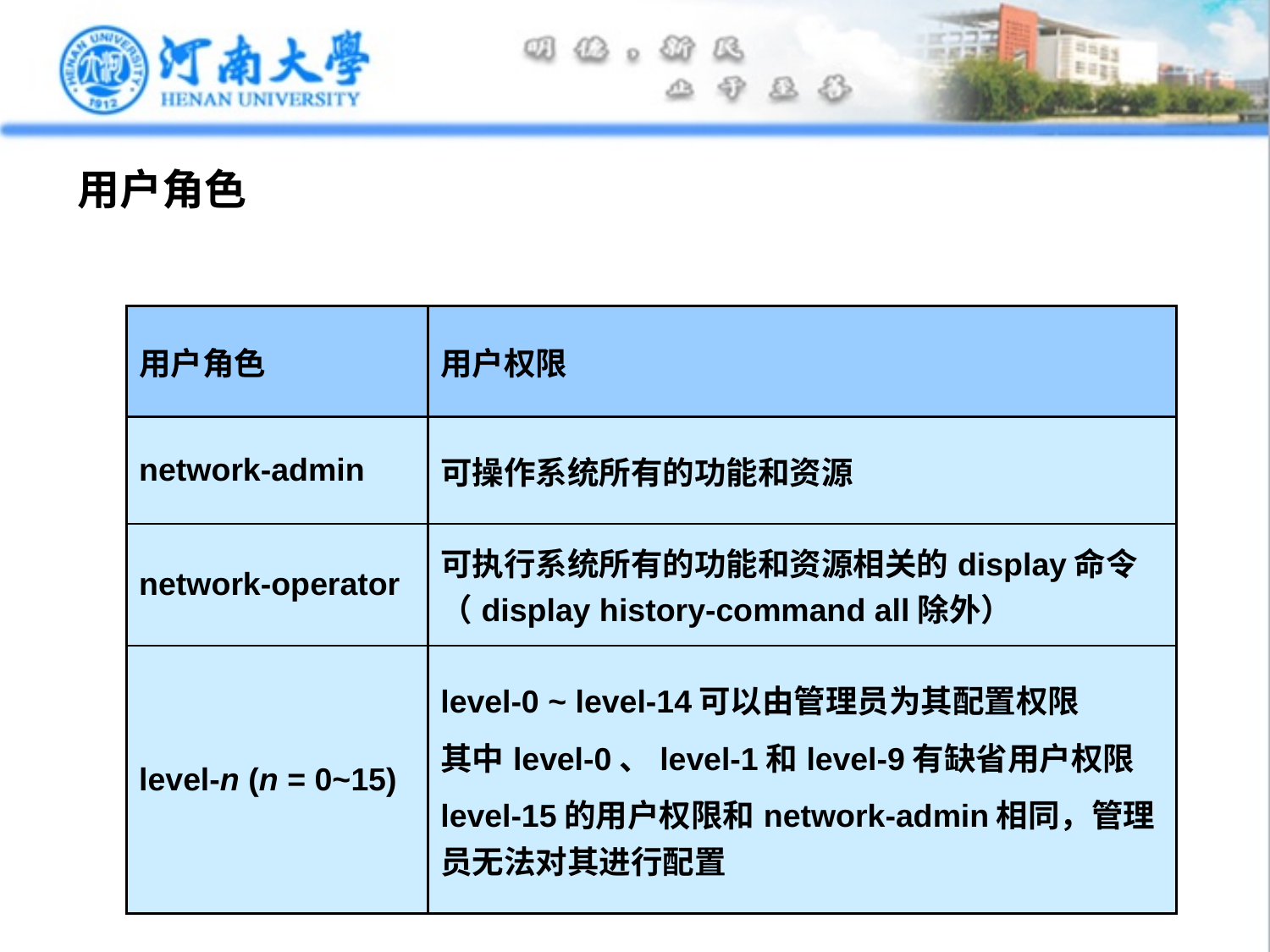

# 用户角色
| 用户角色 | 用户权限 |
| --- | --- |
| network-admin | 可操作系统所有的功能和资源 |
| network-operator | 可执行系统所有的功能和资源相关的display命令（display history-command all除外） |
| level-n (n = 0~15) | level-0 ~ level-14可以由管理员为其配置权限 其中level-0、level-1和level-9有缺省用户权限 level-15的用户权限和network-admin相同，管理员无法对其进行配置 |